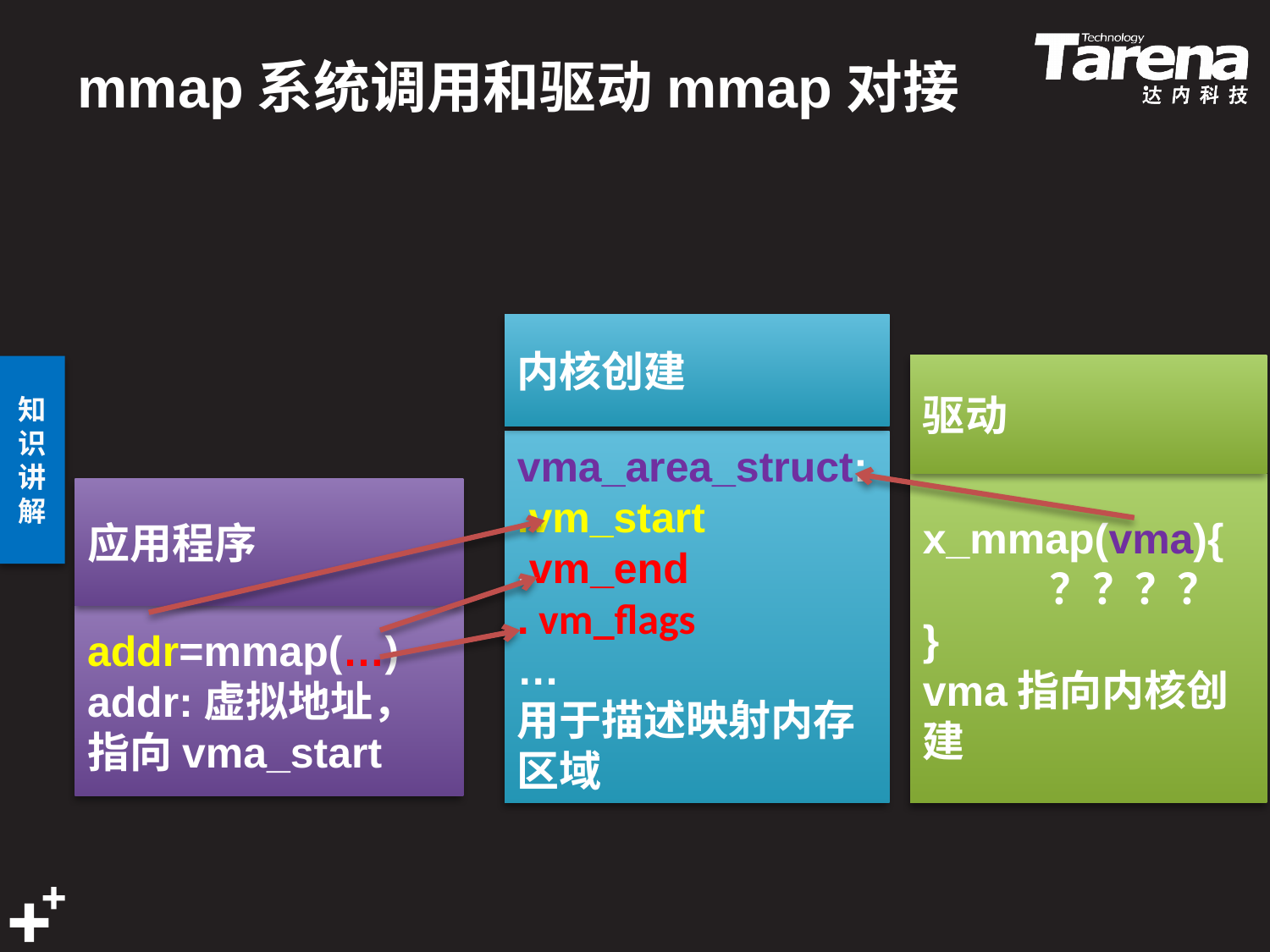

# mmap系统调用和驱动mmap对接

内核创建
vma_area_struct:
.vm_start
.vm_end
. vm_flags
…
用于描述映射内存区域
驱动
x_mmap(vma){
	？？？？
}
vma指向内核创建
应用程序
addr=mmap(…)
addr:虚拟地址，指向vma_start